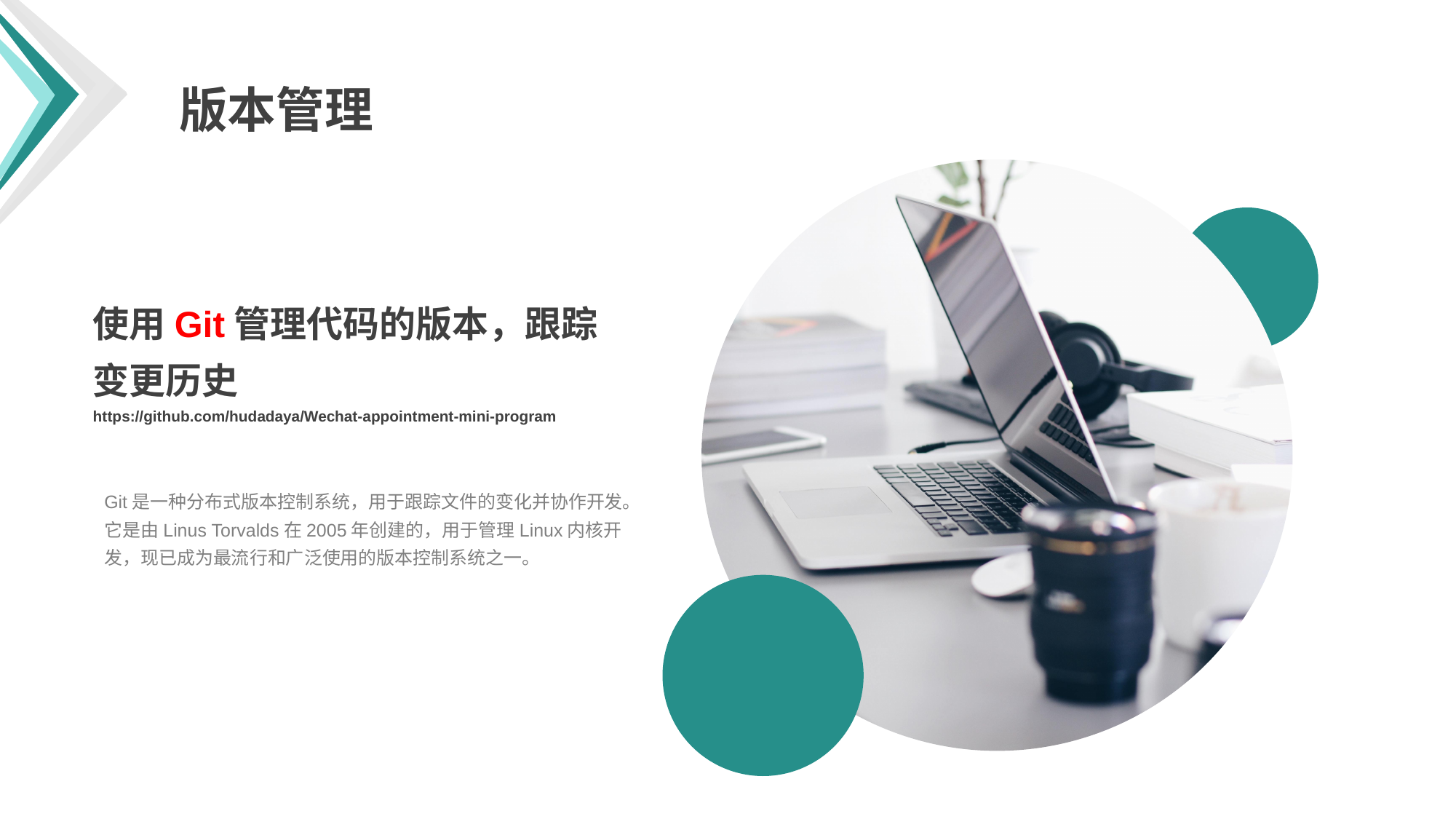

版本管理

使用Git管理代码的版本，跟踪变更历史
https://github.com/hudadaya/Wechat-appointment-mini-program
Git是一种分布式版本控制系统，用于跟踪文件的变化并协作开发。它是由Linus Torvalds在2005年创建的，用于管理Linux内核开发，现已成为最流行和广泛使用的版本控制系统之一。